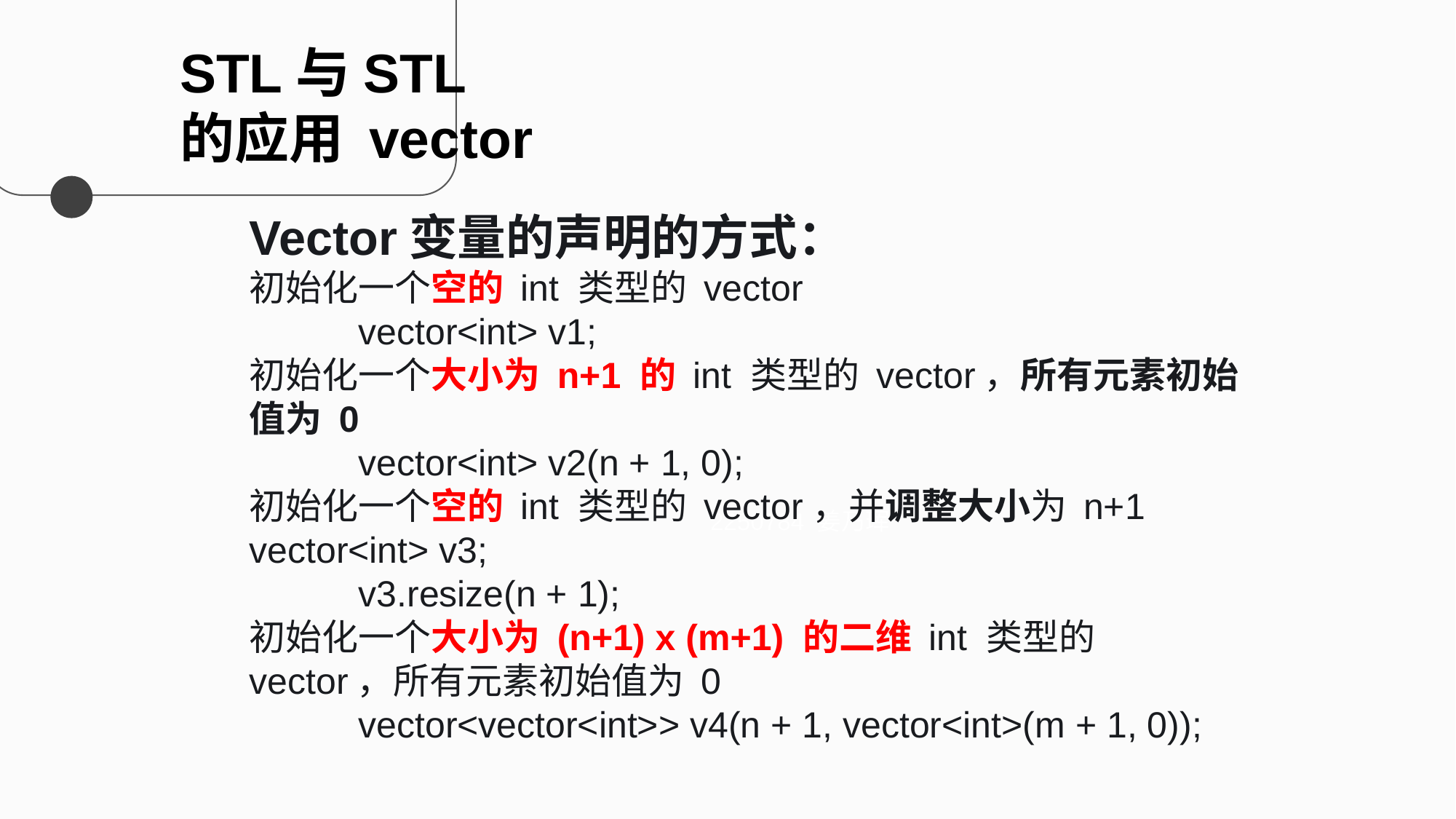

STL与STL
的应用 vector

Vector变量的声明的方式：
初始化一个空的 int 类型的 vector
	vector<int> v1;
初始化一个大小为 n+1 的 int 类型的 vector，所有元素初始值为 0
	vector<int> v2(n + 1, 0);
初始化一个空的 int 类型的 vector，并调整大小为 n+1
vector<int> v3;
	v3.resize(n + 1);
初始化一个大小为 (n+1) x (m+1) 的二维 int 类型的 vector，所有元素初始值为 0
	vector<vector<int>> v4(n + 1, vector<int>(m + 1, 0));
2250784 姜乃珲